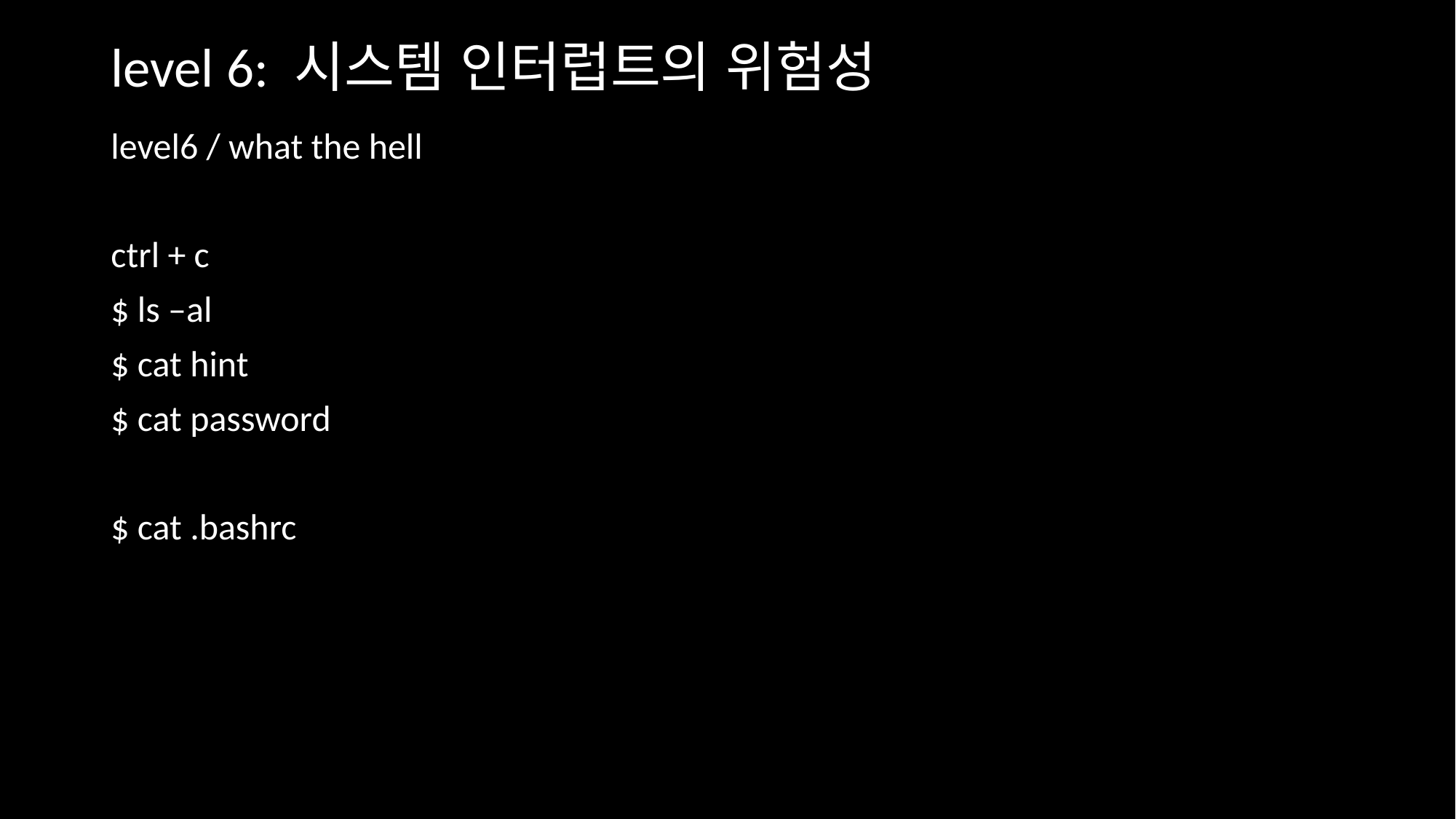

# level 6: 시스템 인터럽트의 위험성
level6 / what the hell

ctrl + c
$ ls –al
$ cat hint
$ cat password

$ cat .bashrc